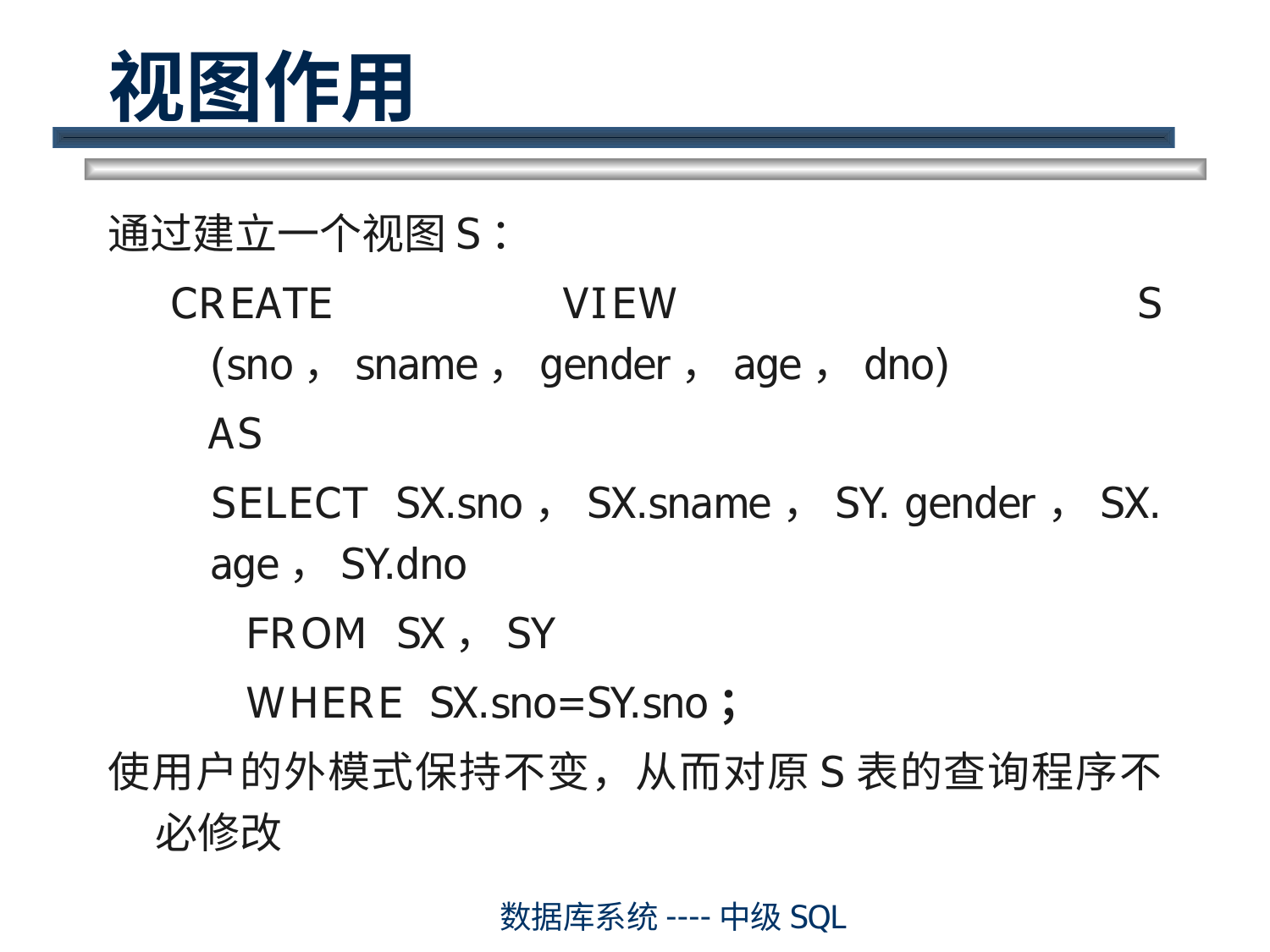

# 视图作用
通过建立一个视图S：
CREATE VIEW  S (sno，sname，gender，age，dno)
   AS
   SELECT  SX.sno，SX.sname，SY. gender，SX. age，SY.dno
      FROM  SX，SY
      WHERE  SX.sno=SY.sno；
使用户的外模式保持不变，从而对原S表的查询程序不必修改

数据库系统----中级SQL